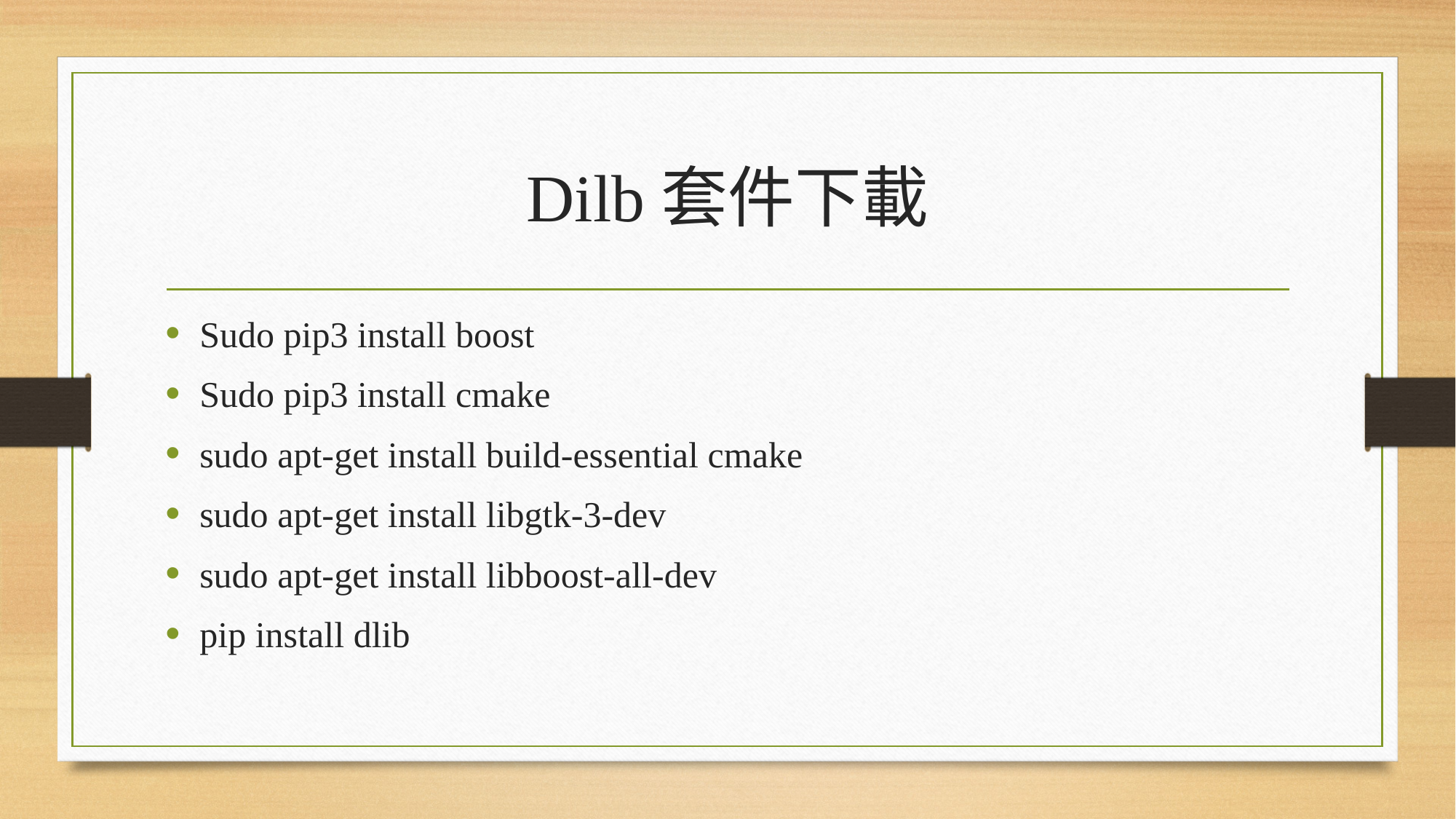

# Dilb套件下載
Sudo pip3 install boost
Sudo pip3 install cmake
sudo apt-get install build-essential cmake
sudo apt-get install libgtk-3-dev
sudo apt-get install libboost-all-dev
pip install dlib